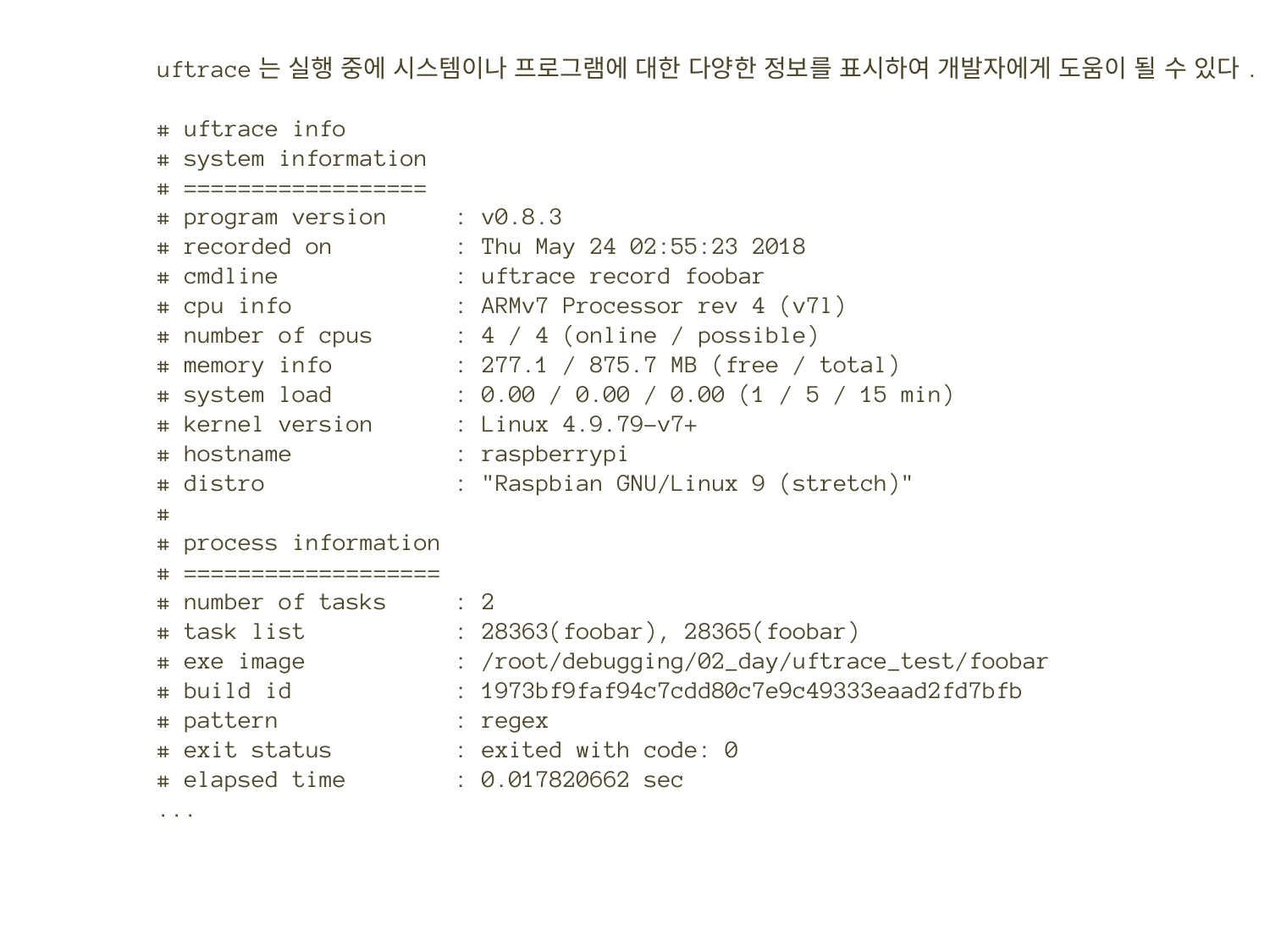

uftrace는 실행 중에 시스템이나 프로그램에 대한 다양한 정보를 표시하여 개발자에게 도움이 될 수 있다.

# uftrace info
# system information
# ==================
# program version     : v0.8.3
# recorded on         : Thu May 24 02:55:23 2018
# cmdline             : uftrace record foobar
# cpu info            : ARMv7 Processor rev 4 (v7l)
# number of cpus      : 4 / 4 (online / possible)
# memory info         : 277.1 / 875.7 MB (free / total)
# system load         : 0.00 / 0.00 / 0.00 (1 / 5 / 15 min)
# kernel version      : Linux 4.9.79-v7+
# hostname            : raspberrypi
# distro              : "Raspbian GNU/Linux 9 (stretch)"
#
# process information
# ===================
# number of tasks     : 2
# task list           : 28363(foobar), 28365(foobar)
# exe image           : /root/debugging/02_day/uftrace_test/foobar
# build id            : 1973bf9faf94c7cdd80c7e9c49333eaad2fd7bfb
# pattern             : regex
# exit status         : exited with code: 0
# elapsed time        : 0.017820662 sec
...